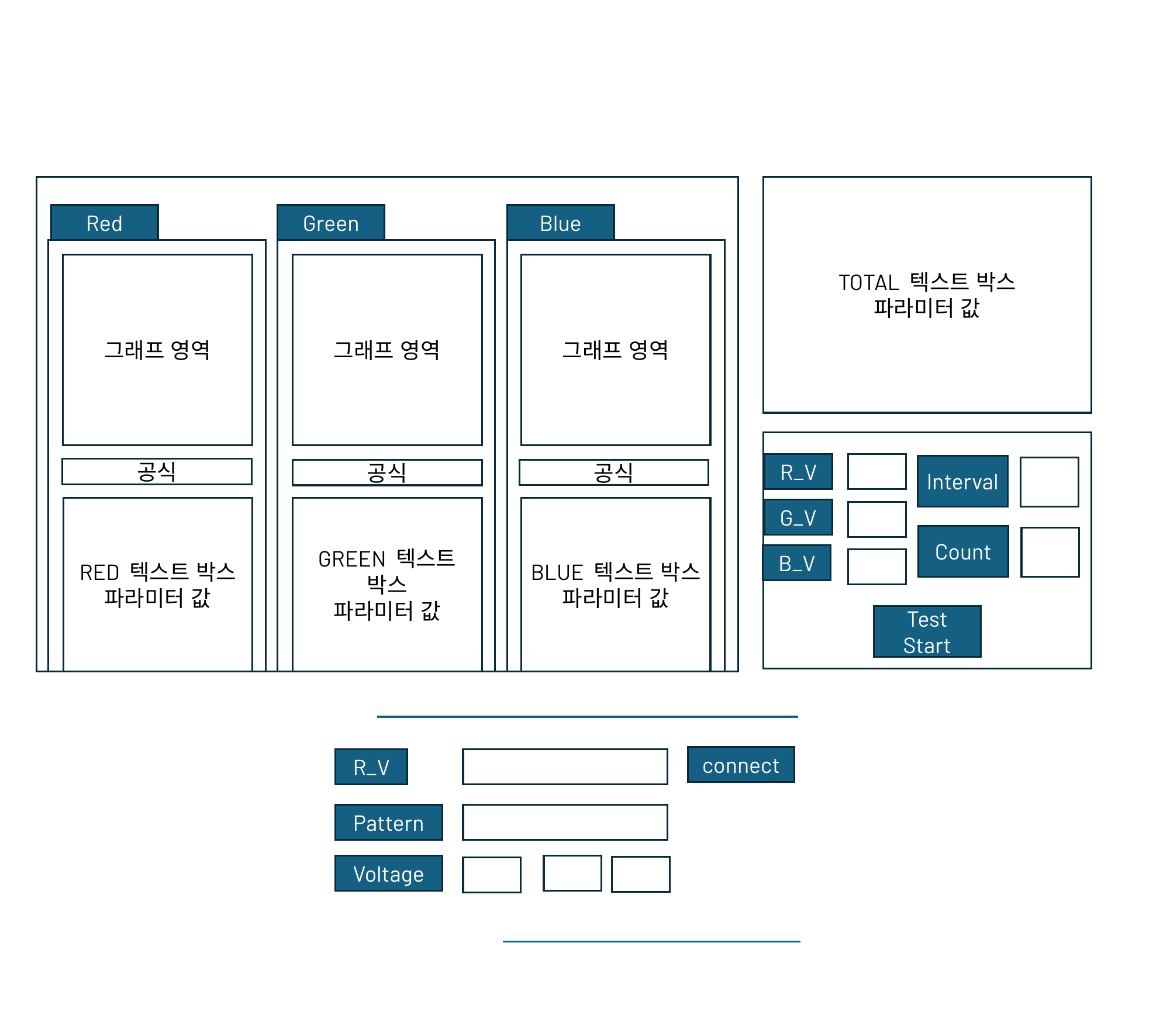

TOTAL 텍스트 박스
파라미터 값
데이터 테이블
Green
Blue
Red
데이터 테이블
데이터 테이블
데이터 테이블
그래프 영역
그래프 영역
그래프 영역

R_V
Interval

공식
공식
공식
GREEN 텍스트 박스
파라미터 값
BLUE 텍스트 박스
파라미터 값
RED 텍스트 박스
파라미터 값
G_V

Count

B_V

Test Start
connect

R_V

Pattern

Voltage